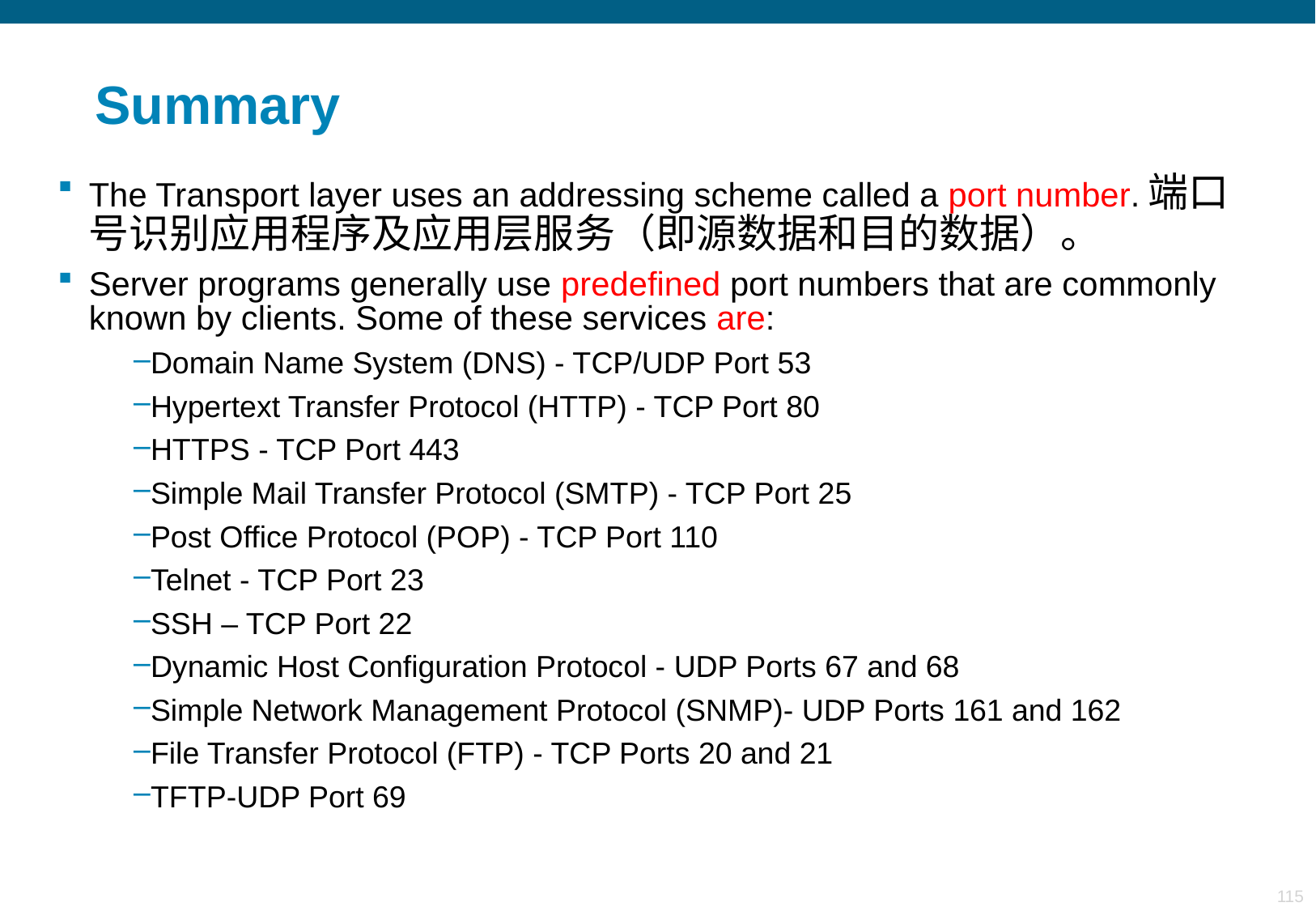

# Summary
The Transport layer uses an addressing scheme called a port number.端口号识别应用程序及应用层服务（即源数据和目的数据）。
Server programs generally use predefined port numbers that are commonly known by clients. Some of these services are:
Domain Name System (DNS) - TCP/UDP Port 53
Hypertext Transfer Protocol (HTTP) - TCP Port 80
HTTPS - TCP Port 443
Simple Mail Transfer Protocol (SMTP) - TCP Port 25
Post Office Protocol (POP) - TCP Port 110
Telnet - TCP Port 23
SSH – TCP Port 22
Dynamic Host Configuration Protocol - UDP Ports 67 and 68
Simple Network Management Protocol (SNMP)- UDP Ports 161 and 162
File Transfer Protocol (FTP) - TCP Ports 20 and 21
TFTP-UDP Port 69